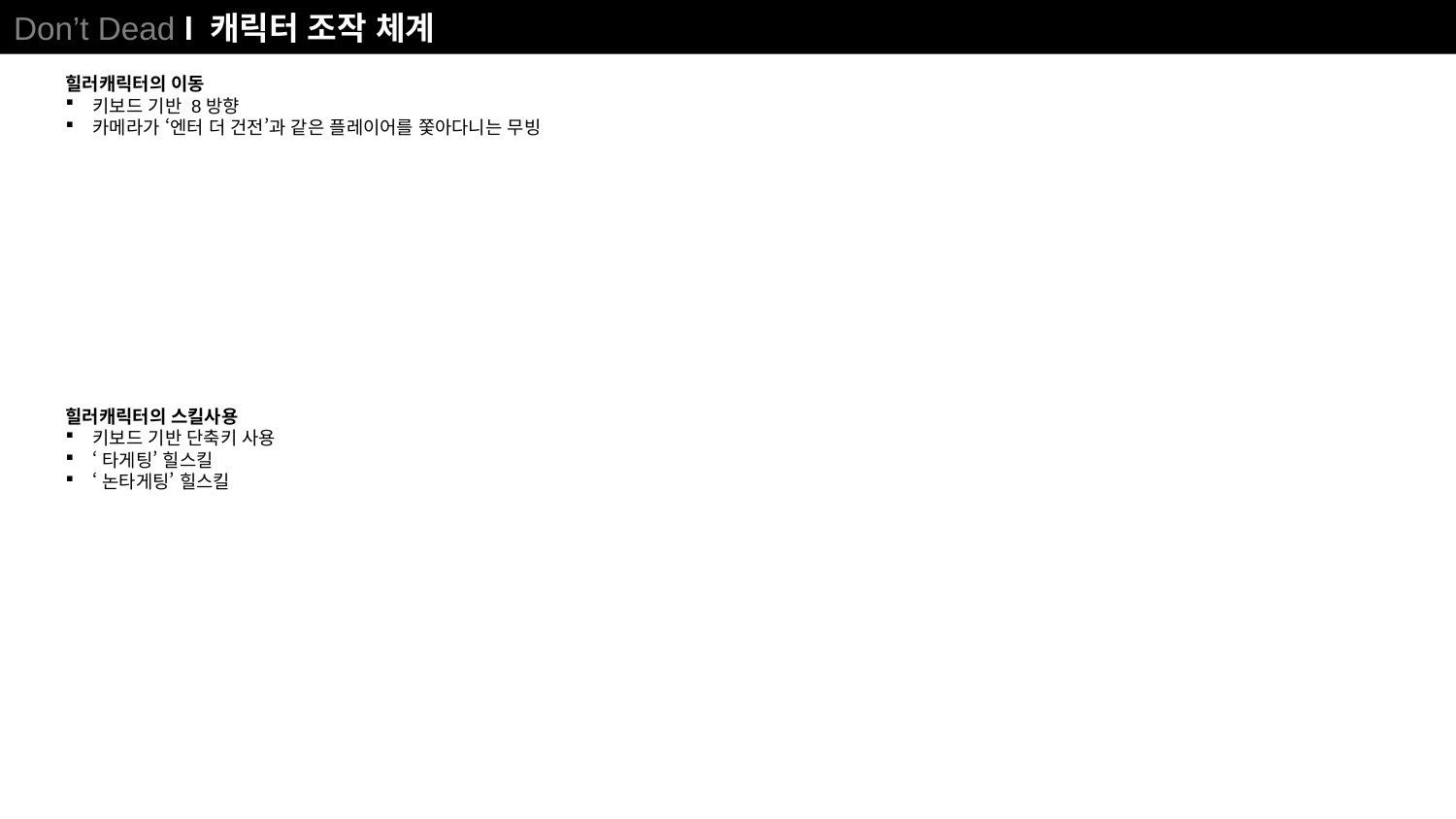

Don’t Dead l 캐릭터 조작 체계
힐러캐릭터의 이동
키보드 기반 8방향
카메라가 ‘엔터 더 건전’과 같은 플레이어를 쫓아다니는 무빙

힐러캐릭터의 스킬사용
키보드 기반 단축키 사용
‘타게팅’ 힐스킬
‘논타게팅’ 힐스킬